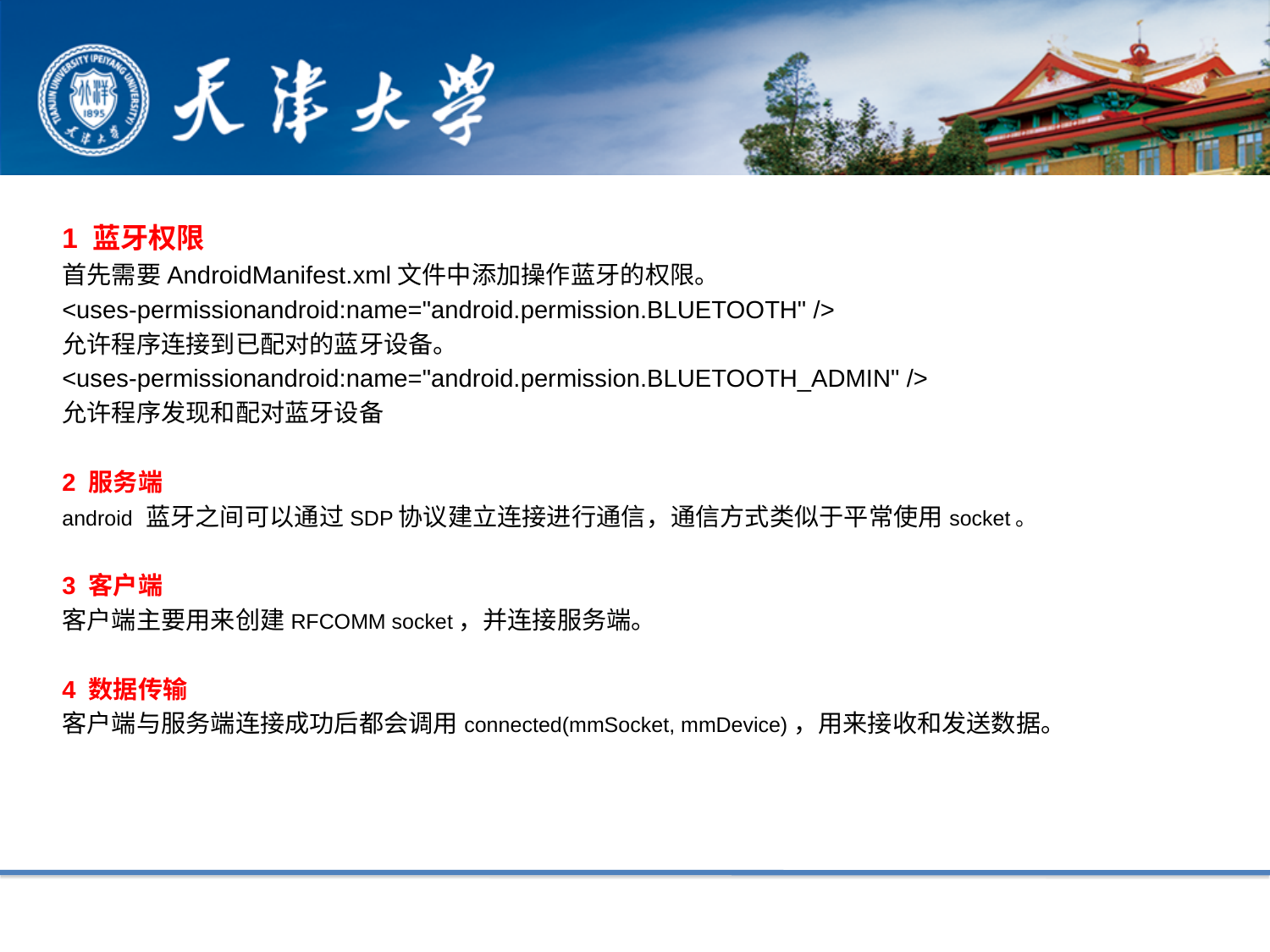

1 蓝牙权限
首先需要AndroidManifest.xml文件中添加操作蓝牙的权限。
<uses-permissionandroid:name="android.permission.BLUETOOTH" />
允许程序连接到已配对的蓝牙设备。
<uses-permissionandroid:name="android.permission.BLUETOOTH_ADMIN" />
允许程序发现和配对蓝牙设备

2 服务端
android 蓝牙之间可以通过SDP协议建立连接进行通信，通信方式类似于平常使用socket。

3 客户端
客户端主要用来创建RFCOMM socket，并连接服务端。

4 数据传输
客户端与服务端连接成功后都会调用connected(mmSocket, mmDevice)，用来接收和发送数据。